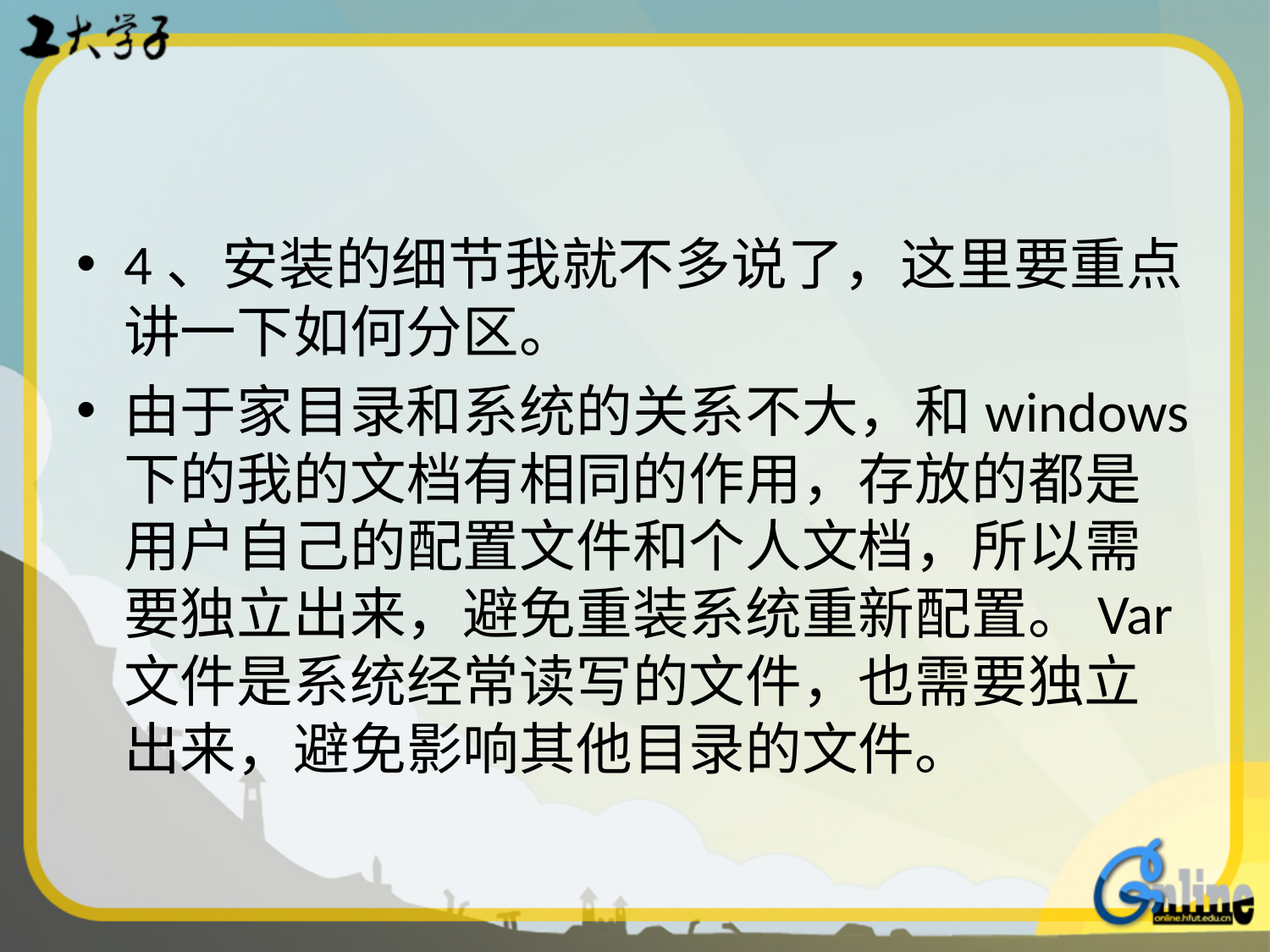

#
4、安装的细节我就不多说了，这里要重点讲一下如何分区。
由于家目录和系统的关系不大，和windows下的我的文档有相同的作用，存放的都是用户自己的配置文件和个人文档，所以需要独立出来，避免重装系统重新配置。Var文件是系统经常读写的文件，也需要独立出来，避免影响其他目录的文件。